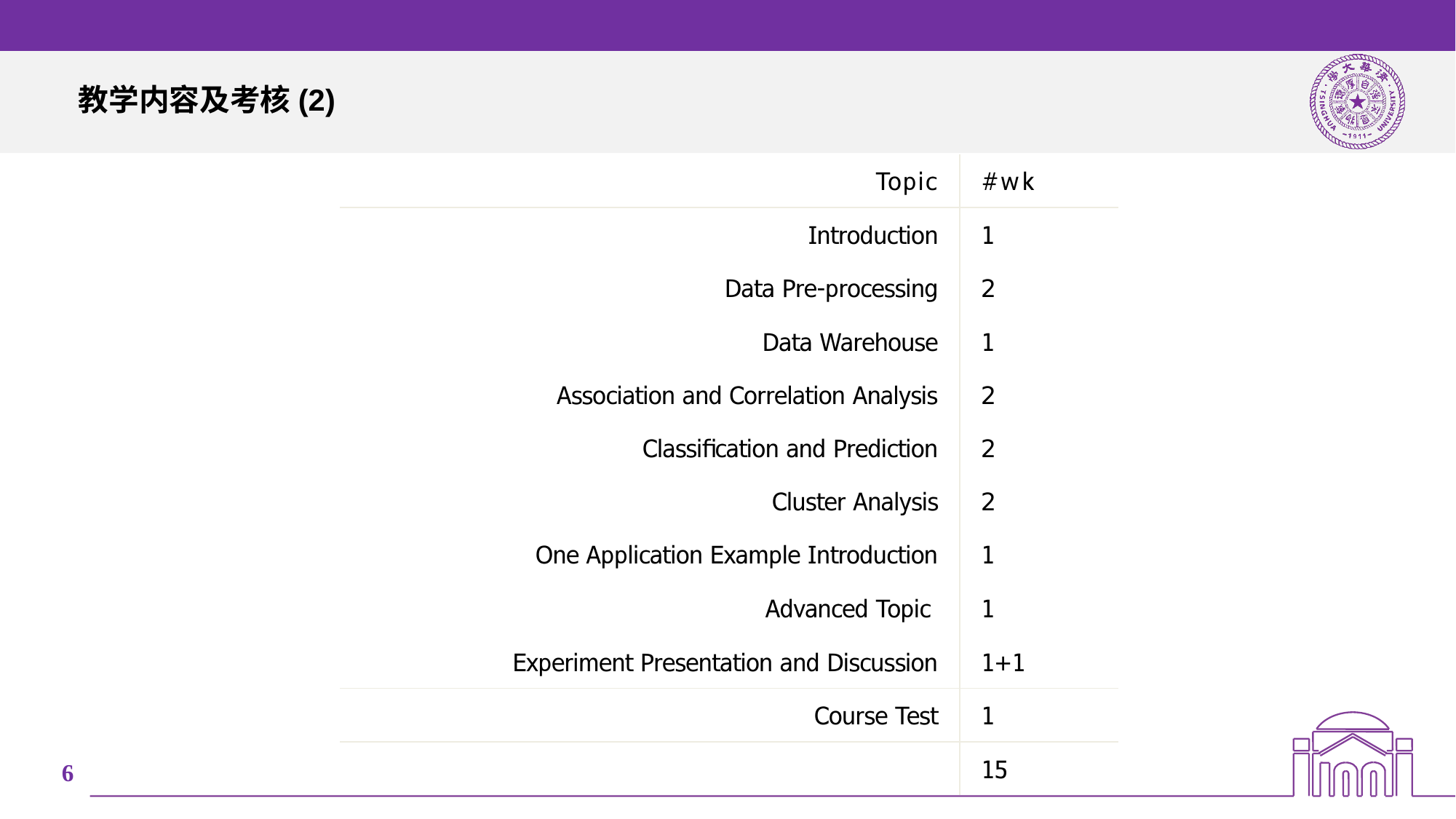

# 教学内容及考核(2)
| Topic | #wk |
| --- | --- |
| Introduction | 1 |
| Data Pre-processing | 2 |
| Data Warehouse | 1 |
| Association and Correlation Analysis | 2 |
| Classification and Prediction | 2 |
| Cluster Analysis | 2 |
| One Application Example Introduction | 1 |
| Advanced Topic | 1 |
| Experiment Presentation and Discussion | 1+1 |
| Course Test | 1 |
|  | 15 |